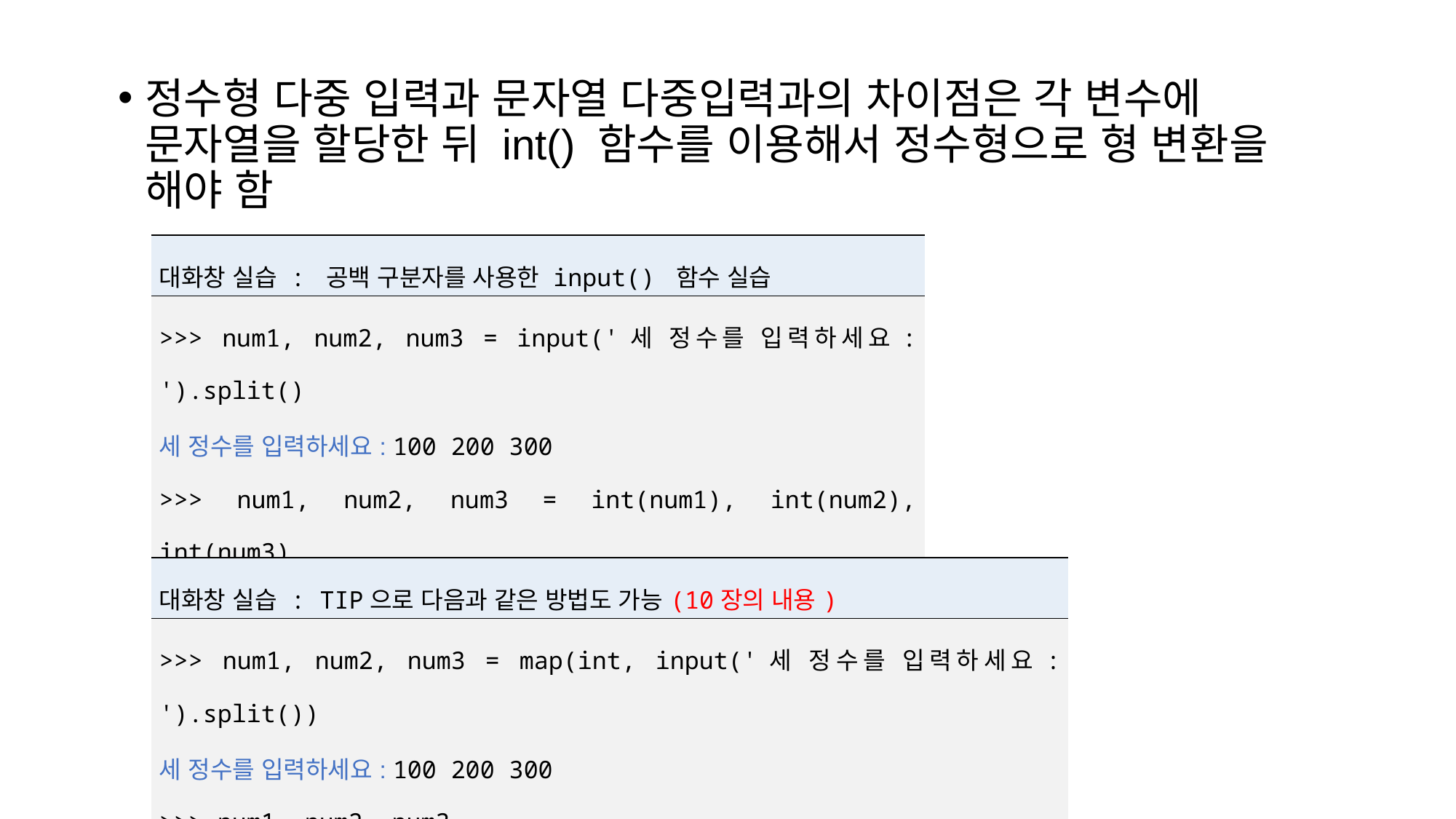

정수형 다중 입력과 문자열 다중입력과의 차이점은 각 변수에 문자열을 할당한 뒤 int() 함수를 이용해서 정수형으로 형 변환을 해야 함

| 대화창 실습 : 공백 구분자를 사용한 input() 함수 실습 |
| --- |
| >>> num1, num2, num3 = input('세 정수를 입력하세요: ').split() 세 정수를 입력하세요: 100 200 300 >>> num1, num2, num3 = int(num1), int(num2), int(num3) >>> num1, num2, num3 (100, 200, 300) |
| 대화창 실습 : TIP으로 다음과 같은 방법도 가능(10장의 내용) |
| --- |
| >>> num1, num2, num3 = map(int, input('세 정수를 입력하세요: ').split()) 세 정수를 입력하세요: 100 200 300 >>> num1, num2, num3 (100, 200, 300) |